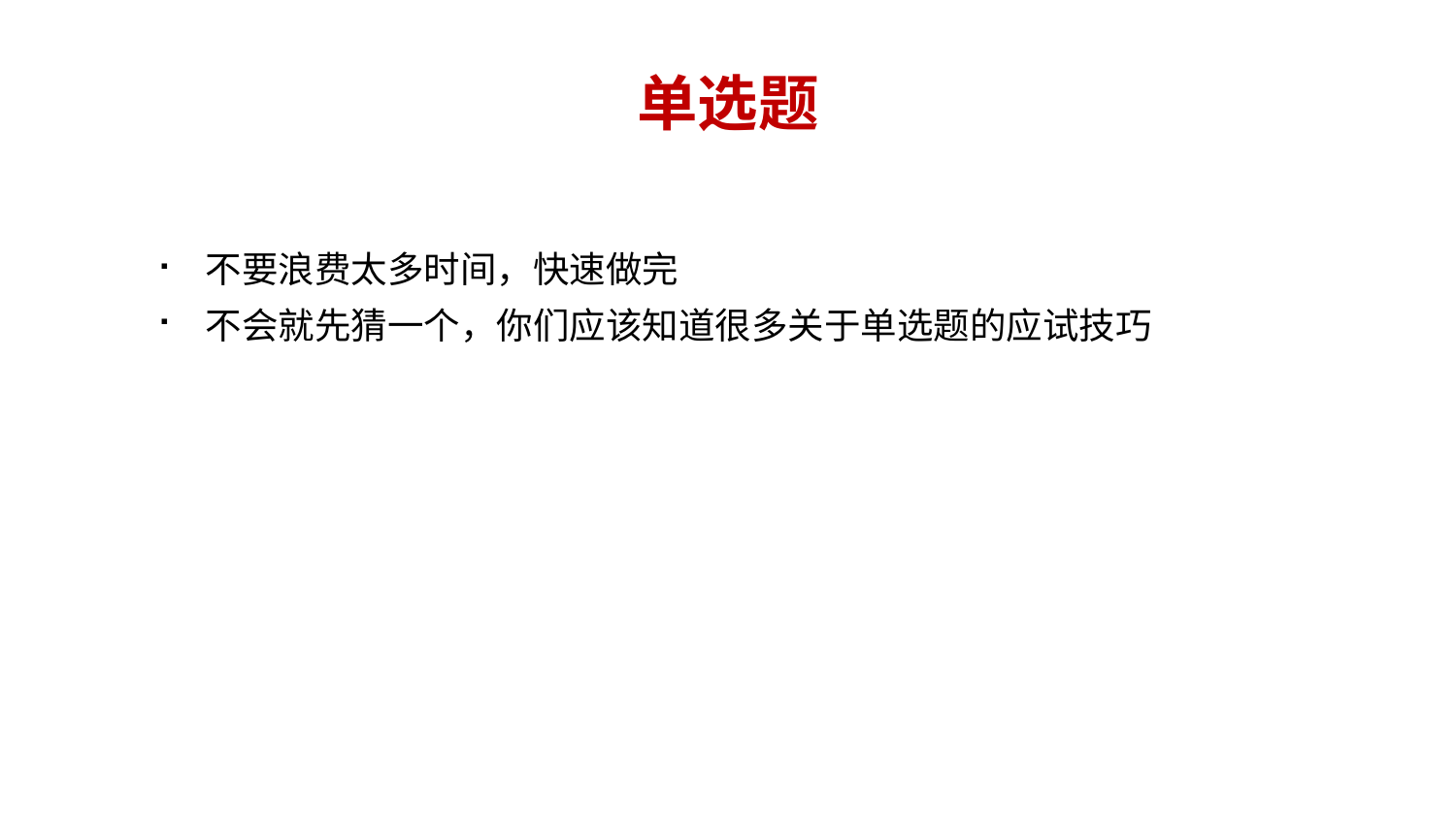

# 单选题

不要浪费太多时间，快速做完
不会就先猜一个，你们应该知道很多关于单选题的应试技巧